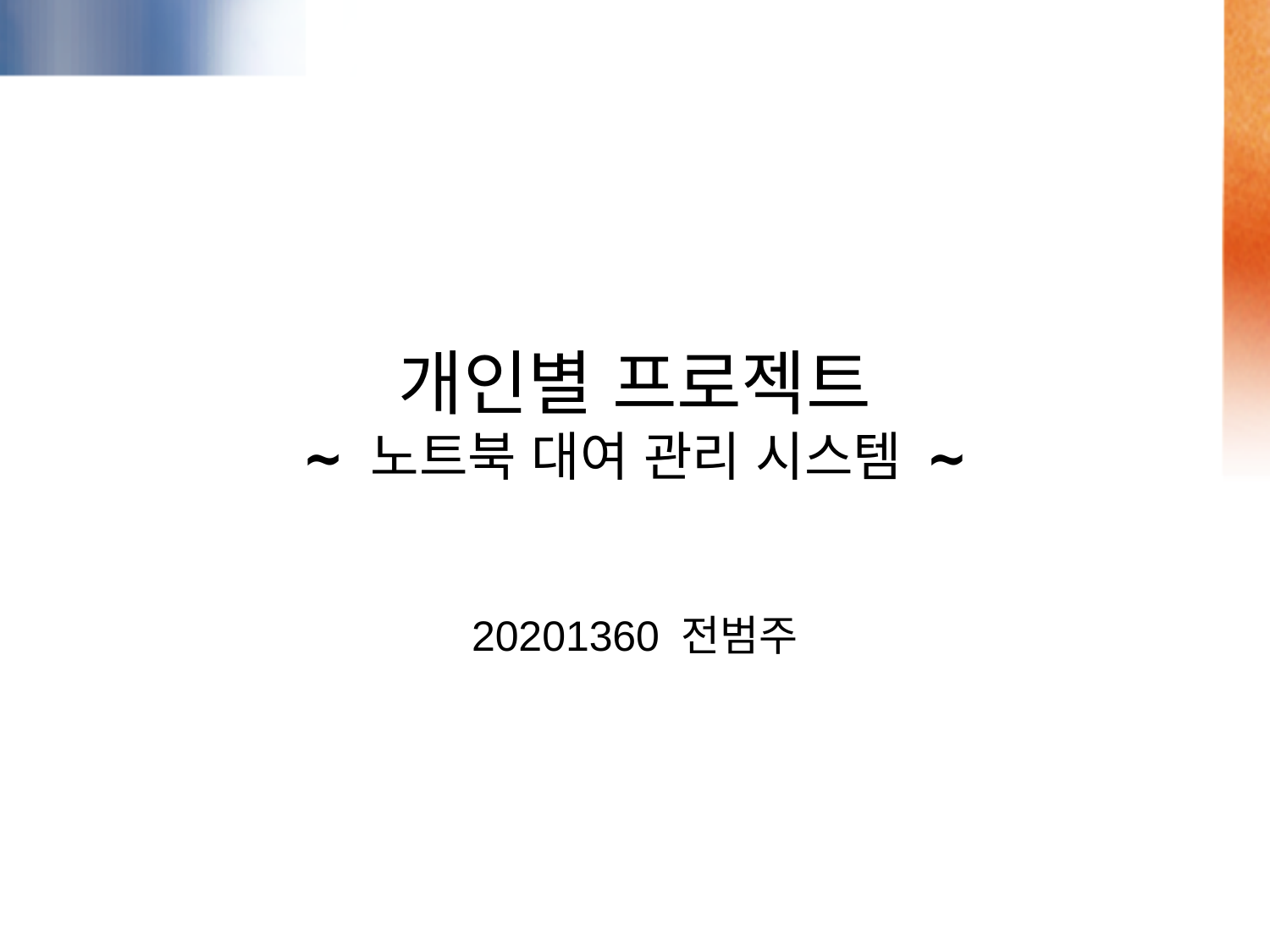

# 개인별 프로젝트 ~ 노트북 대여 관리 시스템 ~
20201360 전범주